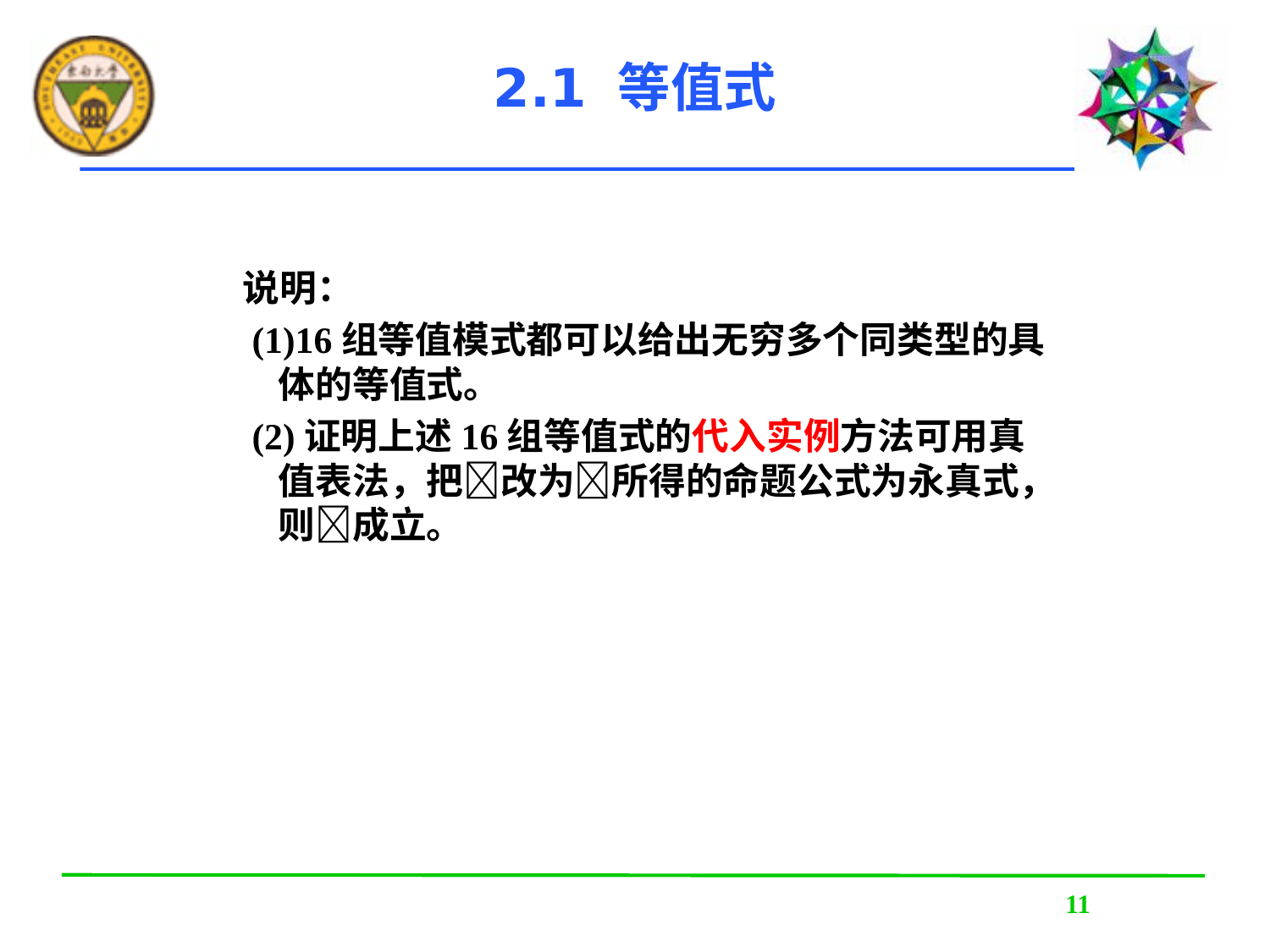

# 2.1 等值式
说明：
 (1)16组等值模式都可以给出无穷多个同类型的具体的等值式。
 (2)证明上述16组等值式的代入实例方法可用真值表法，把⇔改为↔所得的命题公式为永真式，则⇔成立。